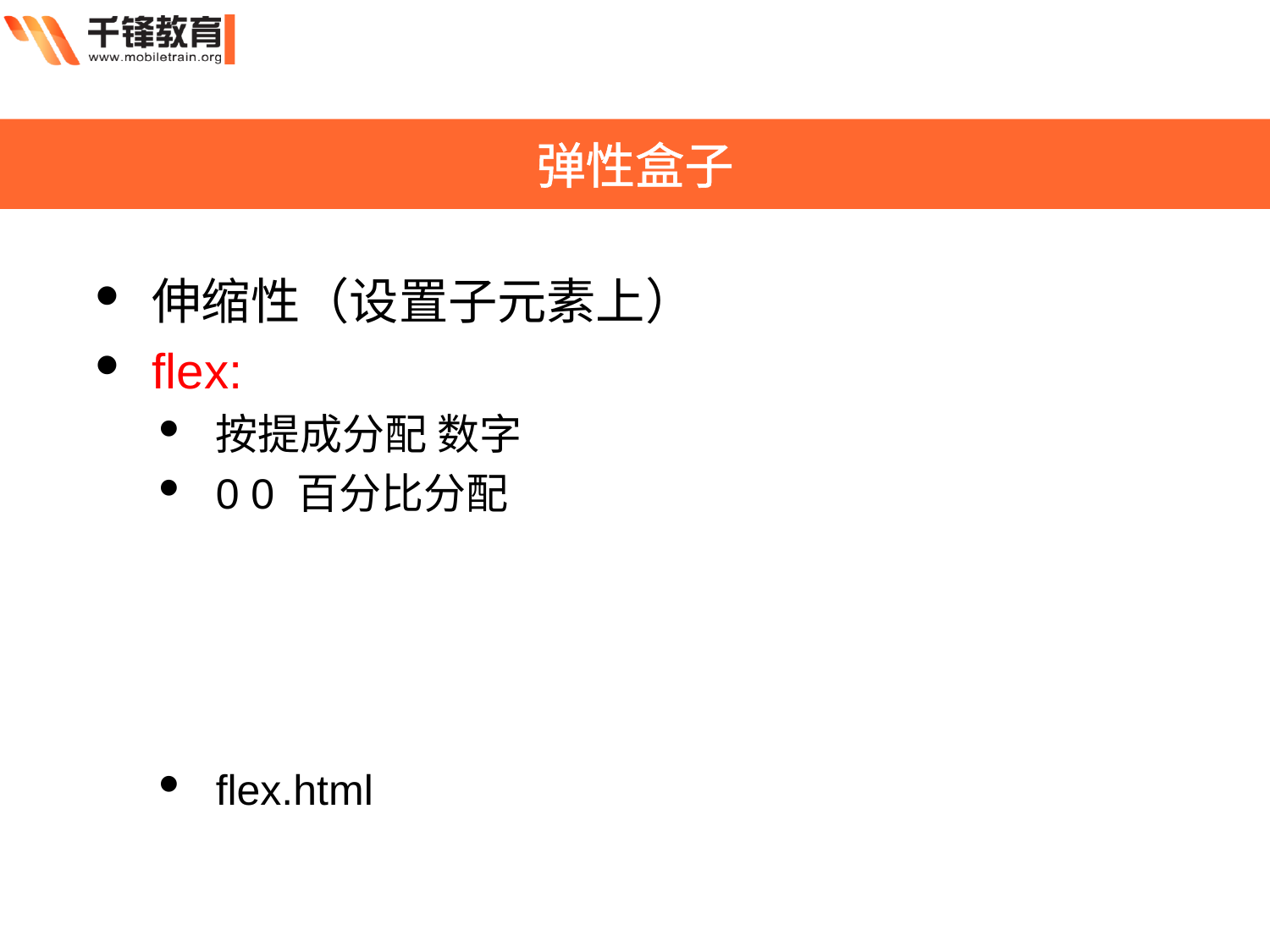

弹性盒子
伸缩性（设置子元素上）
flex:
按提成分配 数字
0 0 百分比分配

flex.html